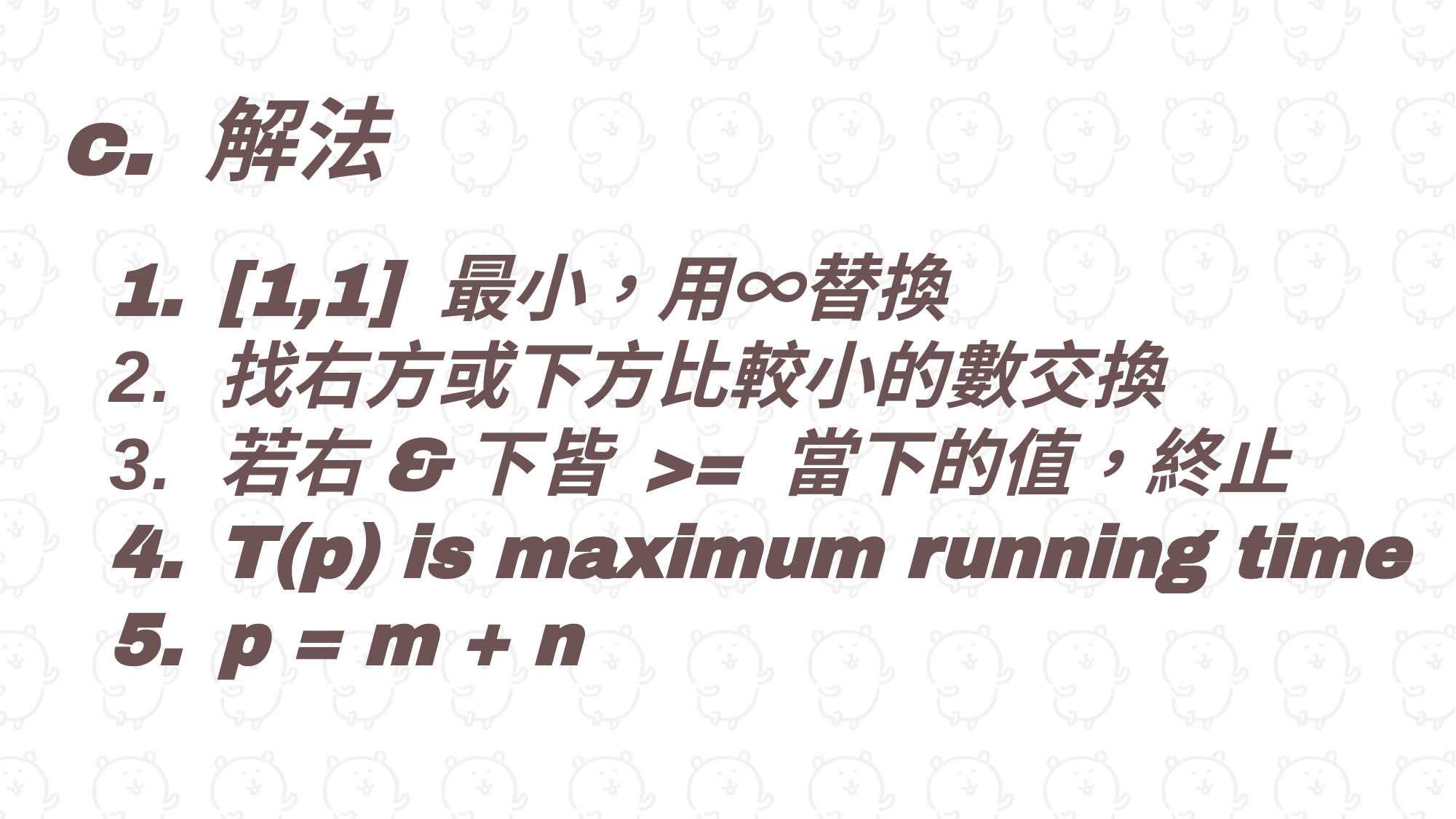

c. 解法
[1,1] 最小，用∞替換
找右方或下方比較小的數交換
若右&下皆 >= 當下的值，終止
T(p) is maximum running time
p = m + n